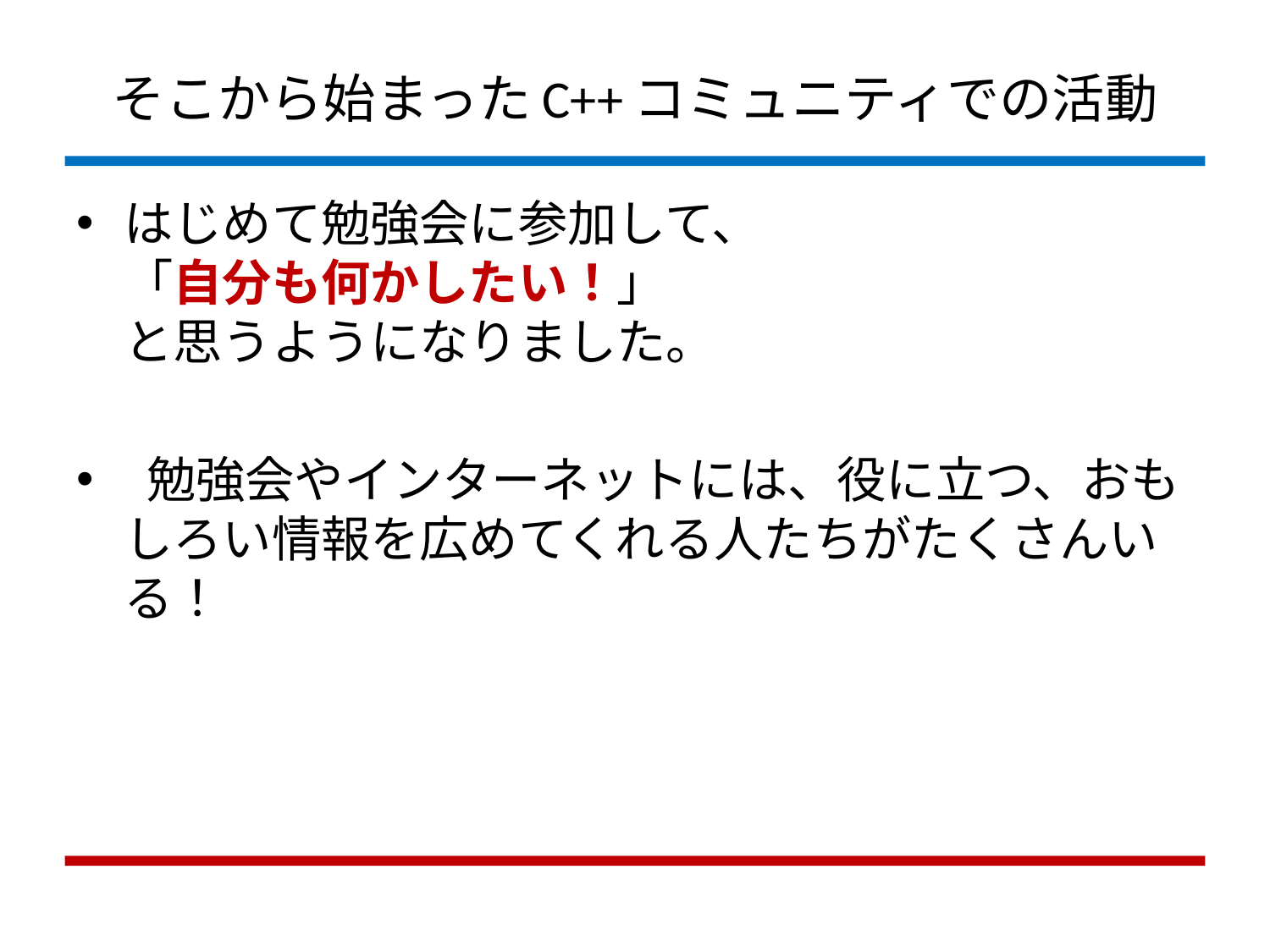

# そこから始まったC++コミュニティでの活動
はじめて勉強会に参加して、
「自分も何かしたい！」
と思うようになりました。

 勉強会やインターネットには、役に立つ、おもしろい情報を広めてくれる人たちがたくさんいる！